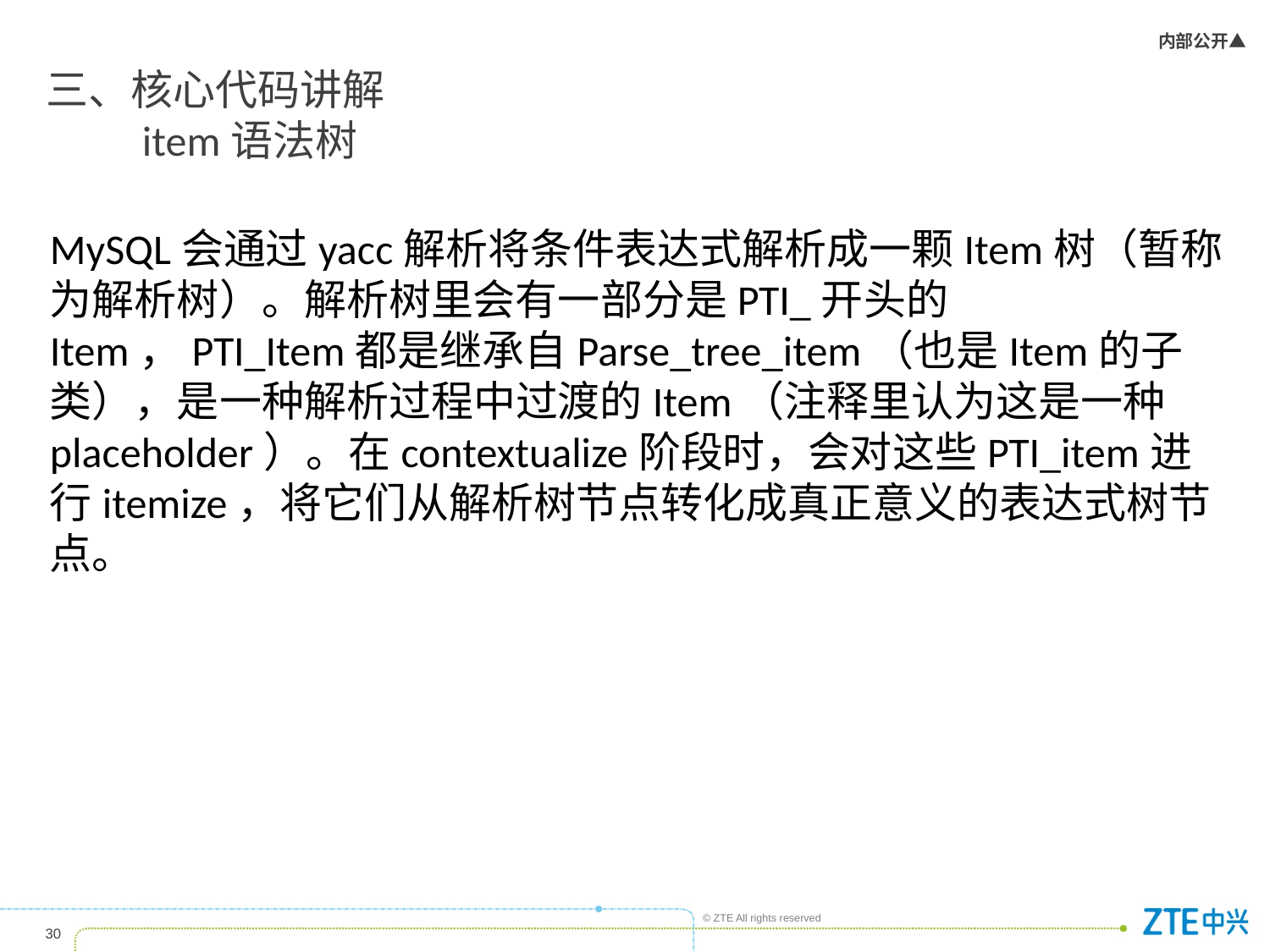

# 三、核心代码讲解 item语法树
MySQL会通过yacc解析将条件表达式解析成一颗Item树（暂称为解析树）。解析树里会有一部分是PTI_开头的Item，PTI_Item都是继承自Parse_tree_item（也是Item的子类），是一种解析过程中过渡的Item（注释里认为这是一种placeholder）。在contextualize阶段时，会对这些PTI_item进行itemize，将它们从解析树节点转化成真正意义的表达式树节点。